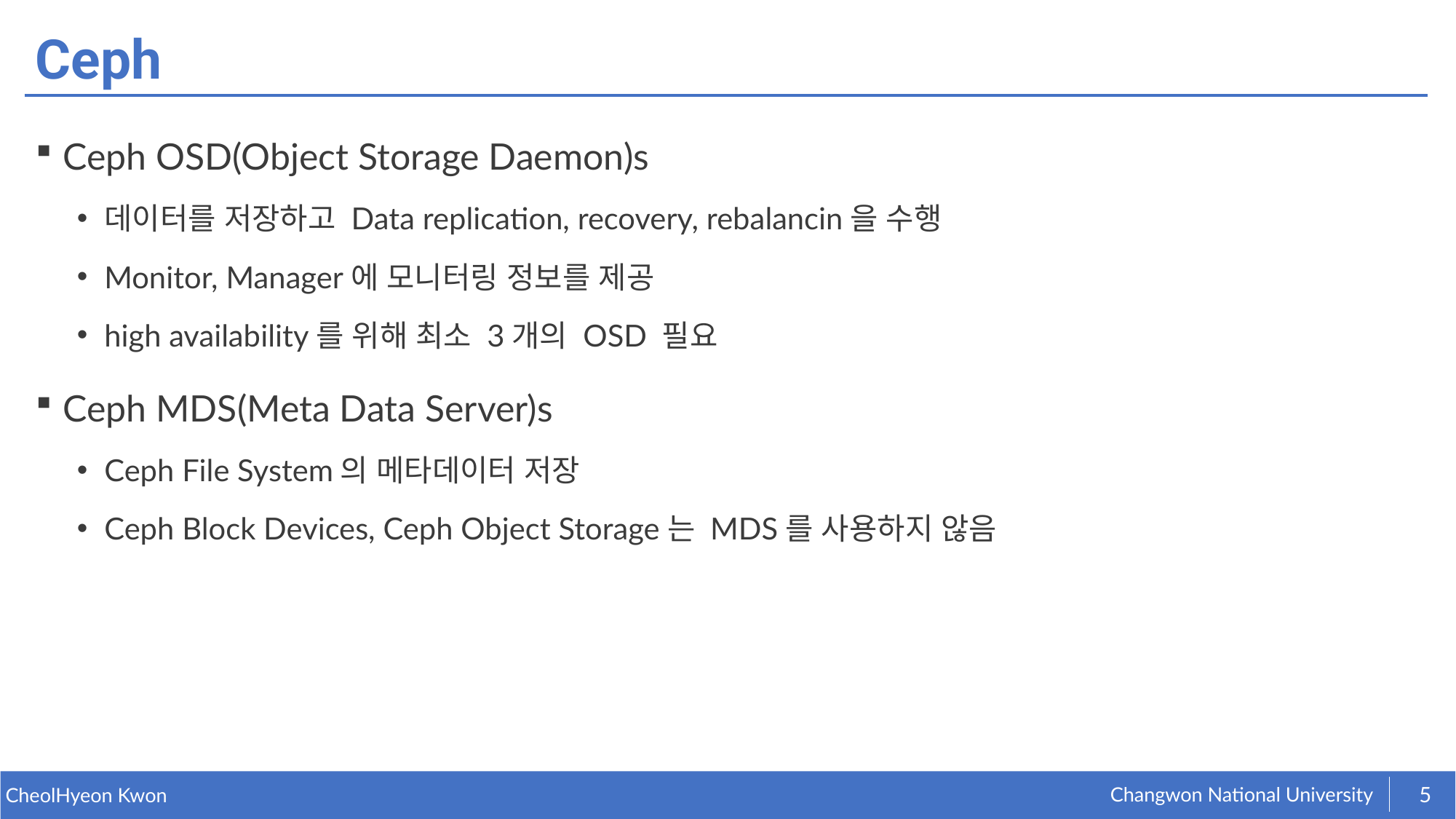

# Ceph
Ceph OSD(Object Storage Daemon)s
데이터를 저장하고 Data replication, recovery, rebalancin을 수행
Monitor, Manager에 모니터링 정보를 제공
high availability를 위해 최소 3개의 OSD 필요
Ceph MDS(Meta Data Server)s
Ceph File System의 메타데이터 저장
Ceph Block Devices, Ceph Object Storage는 MDS를 사용하지 않음

5